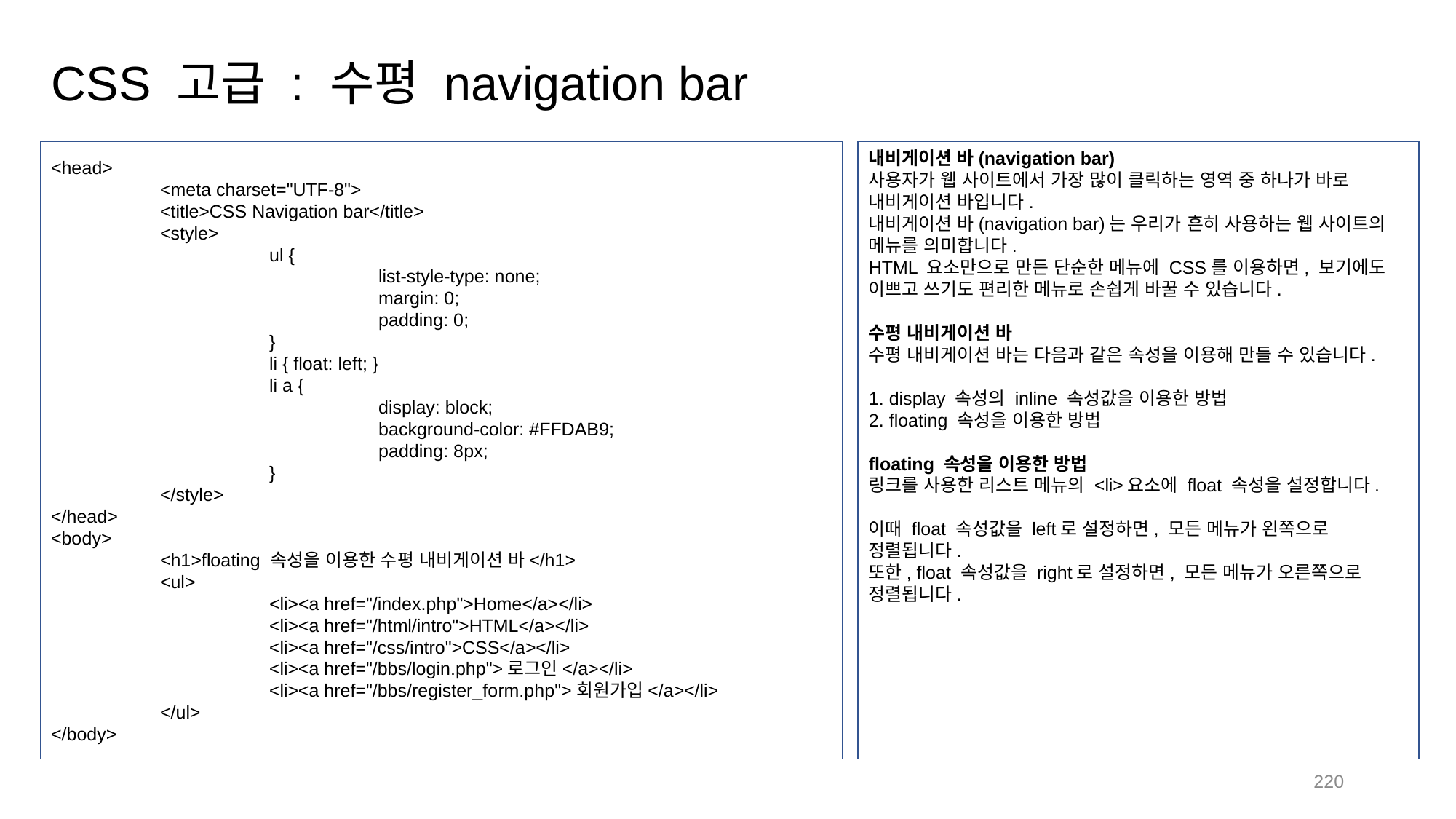

# CSS 고급 : 수평 navigation bar
<head>
	<meta charset="UTF-8">
	<title>CSS Navigation bar</title>
	<style>
		ul {
			list-style-type: none;
			margin: 0;
			padding: 0;
		}
		li { float: left; }
		li a {
			display: block;
			background-color: #FFDAB9;
			padding: 8px;
		}
	</style>
</head>
<body>
	<h1>floating 속성을 이용한 수평 내비게이션 바</h1>
	<ul>
		<li><a href="/index.php">Home</a></li>
		<li><a href="/html/intro">HTML</a></li>
		<li><a href="/css/intro">CSS</a></li>
		<li><a href="/bbs/login.php">로그인</a></li>
		<li><a href="/bbs/register_form.php">회원가입</a></li>
	</ul>
</body>
내비게이션 바(navigation bar)
사용자가 웹 사이트에서 가장 많이 클릭하는 영역 중 하나가 바로 내비게이션 바입니다.
내비게이션 바(navigation bar)는 우리가 흔히 사용하는 웹 사이트의 메뉴를 의미합니다.
HTML 요소만으로 만든 단순한 메뉴에 CSS를 이용하면, 보기에도 이쁘고 쓰기도 편리한 메뉴로 손쉽게 바꿀 수 있습니다.

수평 내비게이션 바
수평 내비게이션 바는 다음과 같은 속성을 이용해 만들 수 있습니다.

1. display 속성의 inline 속성값을 이용한 방법
2. floating 속성을 이용한 방법

floating 속성을 이용한 방법
링크를 사용한 리스트 메뉴의 <li>요소에 float 속성을 설정합니다.

이때 float 속성값을 left로 설정하면, 모든 메뉴가 왼쪽으로 정렬됩니다.
또한, float 속성값을 right로 설정하면, 모든 메뉴가 오른쪽으로 정렬됩니다.

220